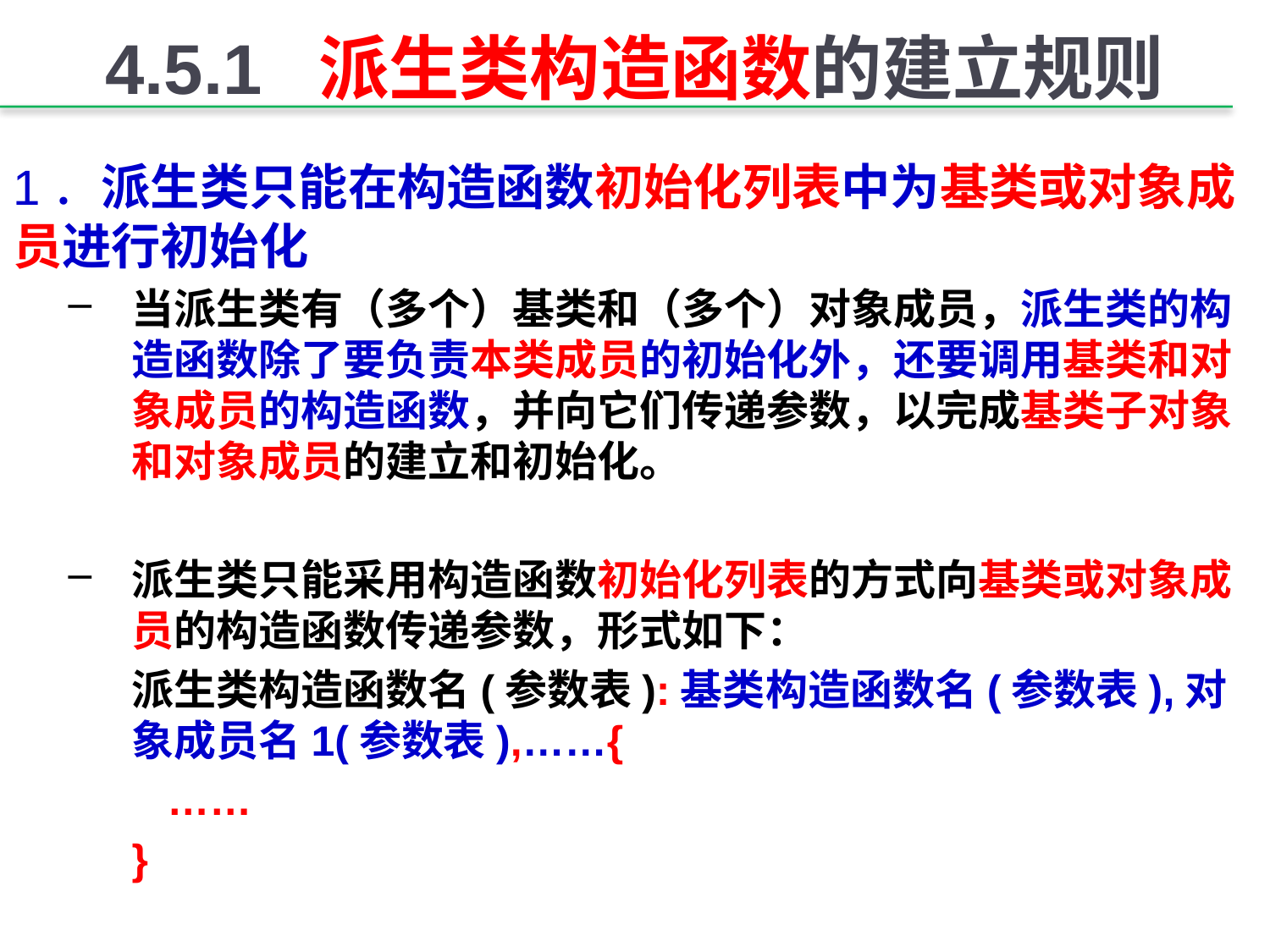

# 4.5.1  派生类构造函数的建立规则
1．派生类只能在构造函数初始化列表中为基类或对象成员进行初始化
当派生类有（多个）基类和（多个）对象成员，派生类的构造函数除了要负责本类成员的初始化外，还要调用基类和对象成员的构造函数，并向它们传递参数，以完成基类子对象和对象成员的建立和初始化。

派生类只能采用构造函数初始化列表的方式向基类或对象成员的构造函数传递参数，形式如下：
派生类构造函数名(参数表):基类构造函数名(参数表),对象成员名1(参数表),……{
   ……
}